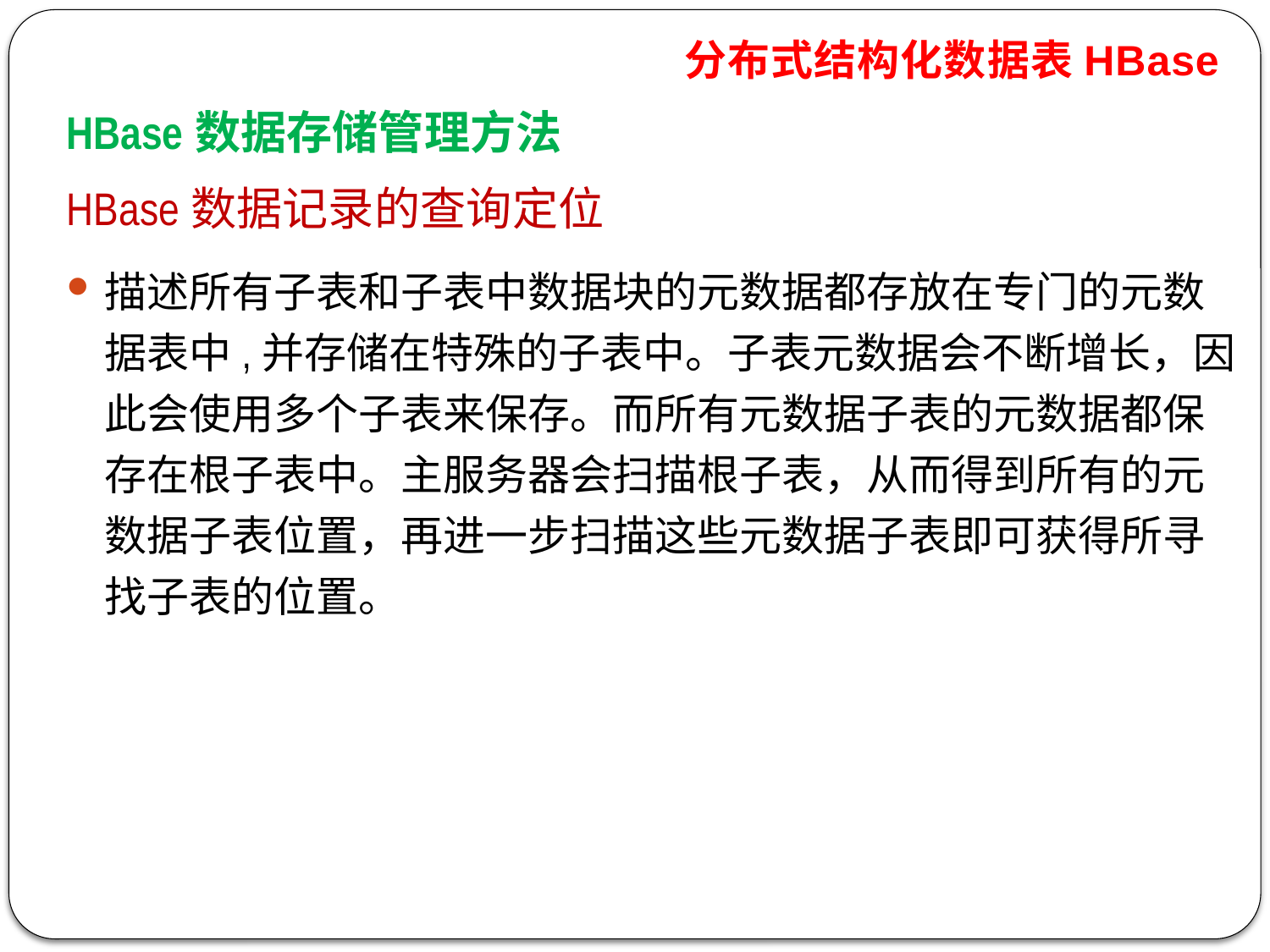

分布式结构化数据表HBase
HBase数据存储管理方法
HBase数据记录的查询定位
描述所有子表和子表中数据块的元数据都存放在专门的元数据表中,并存储在特殊的子表中。子表元数据会不断增长，因此会使用多个子表来保存。而所有元数据子表的元数据都保存在根子表中。主服务器会扫描根子表，从而得到所有的元数据子表位置，再进一步扫描这些元数据子表即可获得所寻找子表的位置。